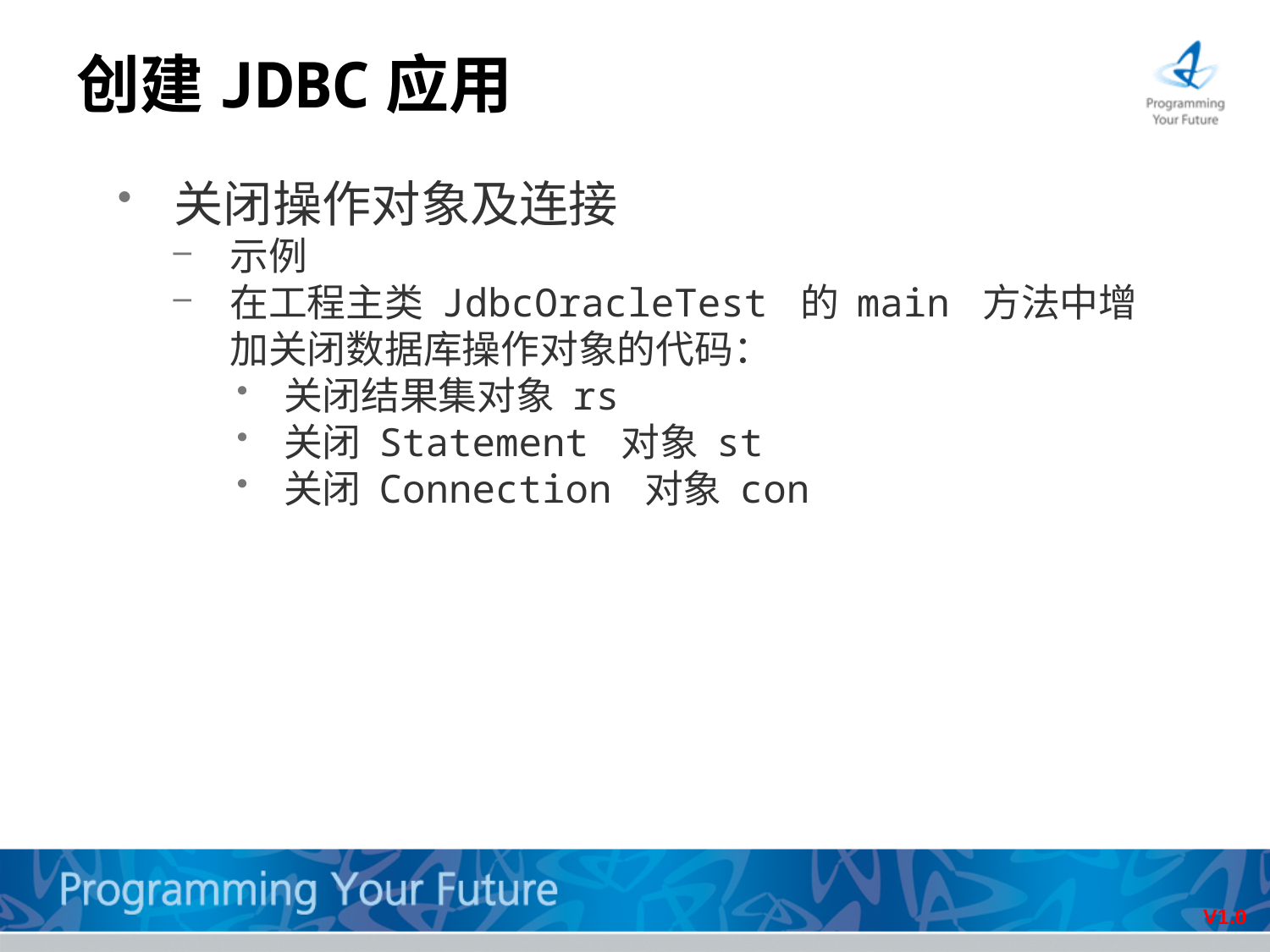

# 创建JDBC应用
关闭操作对象及连接
示例
在工程主类 JdbcOracleTest 的 main 方法中增加关闭数据库操作对象的代码：
关闭结果集对象 rs
关闭 Statement 对象 st
关闭 Connection 对象 con